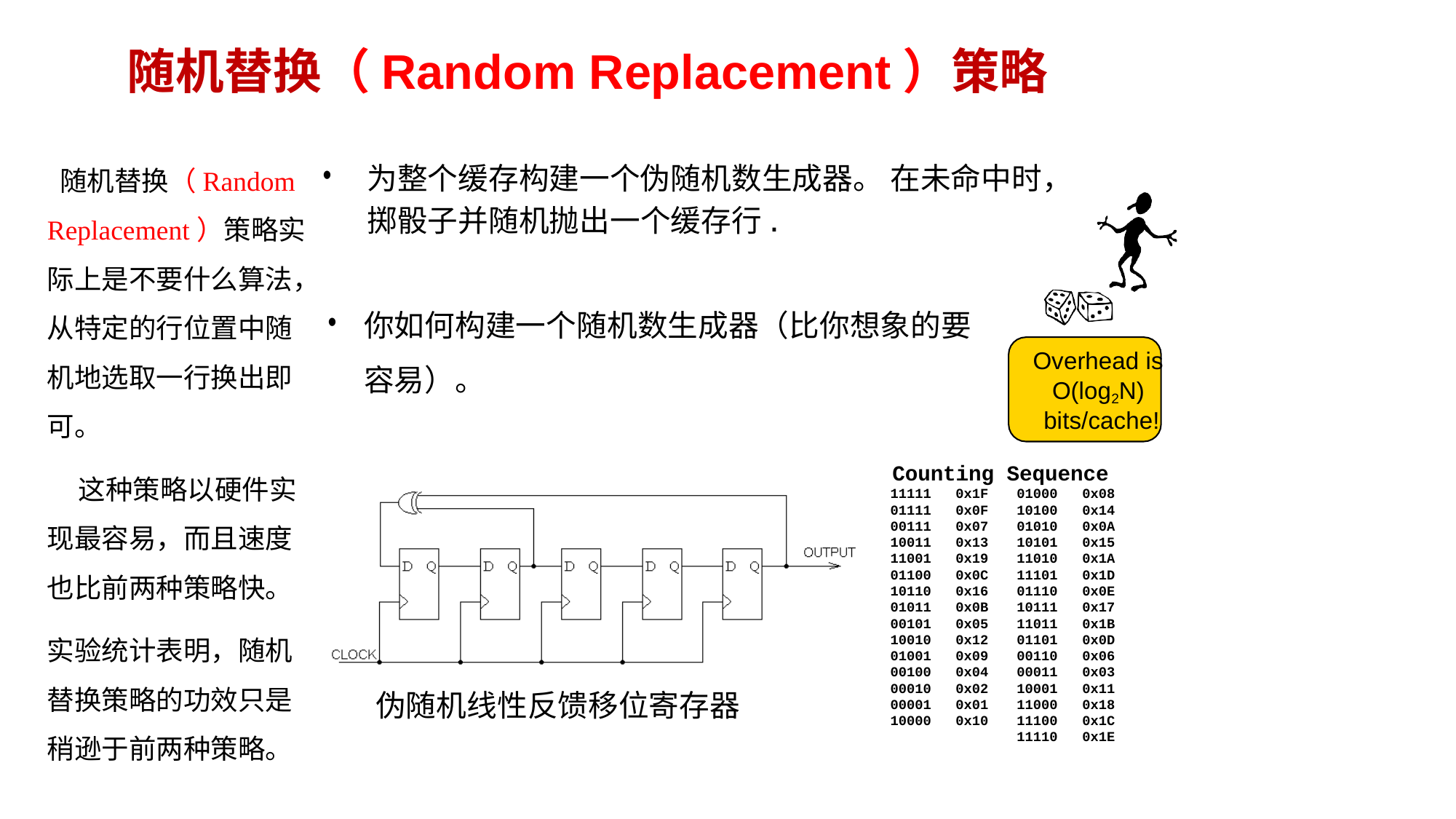

# 随机替换（Random Replacement）策略
 随机替换（Random Replacement）策略实际上是不要什么算法，从特定的行位置中随机地选取一行换出即可。
    这种策略以硬件实现最容易，而且速度也比前两种策略快。
实验统计表明，随机替换策略的功效只是稍逊于前两种策略。
为整个缓存构建一个伪随机数生成器。 在未命中时，掷骰子并随机抛出一个缓存行.

你如何构建一个随机数生成器（比你想象的要容易）。

Overhead is  O(log2N)  bits/cache!
Counting Sequence

| 11111 | 0x1F | 01000 | 0x08 |
| --- | --- | --- | --- |
| 01111 | 0x0F | 10100 | 0x14 |
| 00111 | 0x07 | 01010 | 0x0A |
| 10011 | 0x13 | 10101 | 0x15 |
| 11001 | 0x19 | 11010 | 0x1A |
| 01100 | 0x0C | 11101 | 0x1D |
| 10110 | 0x16 | 01110 | 0x0E |
| 01011 | 0x0B | 10111 | 0x17 |
| 00101 | 0x05 | 11011 | 0x1B |
| 10010 | 0x12 | 01101 | 0x0D |
| 01001 | 0x09 | 00110 | 0x06 |
| 00100 | 0x04 | 00011 | 0x03 |
| 00010 | 0x02 | 10001 | 0x11 |
| 00001 | 0x01 | 11000 | 0x18 |
| 10000 | 0x10 | 11100 | 0x1C |
|  |  | 11110 | 0x1E |
伪随机线性反馈移位寄存器